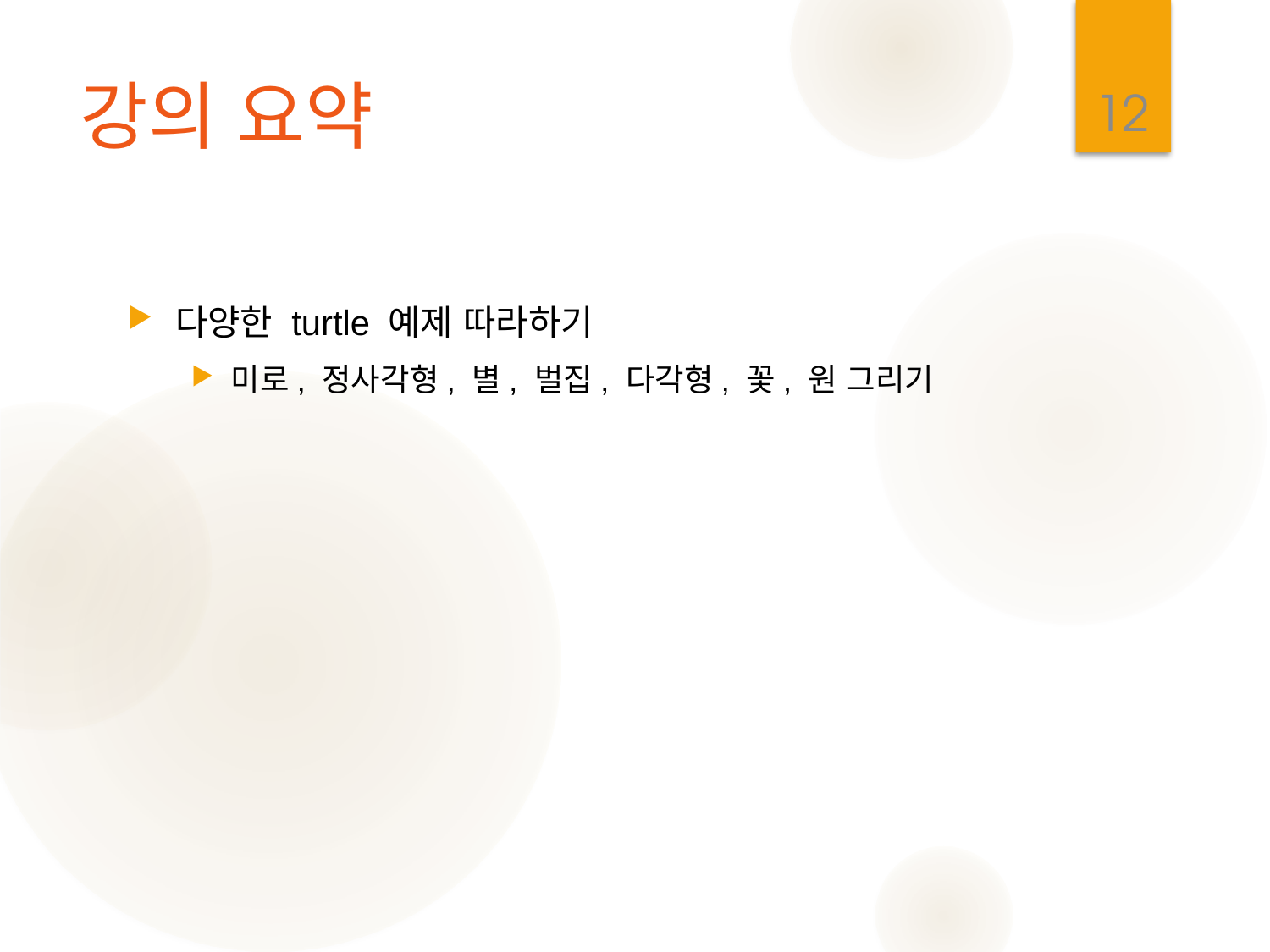

12
# 강의 요약

다양한 turtle 예제 따라하기
미로, 정사각형, 별, 벌집, 다각형, 꽃, 원 그리기